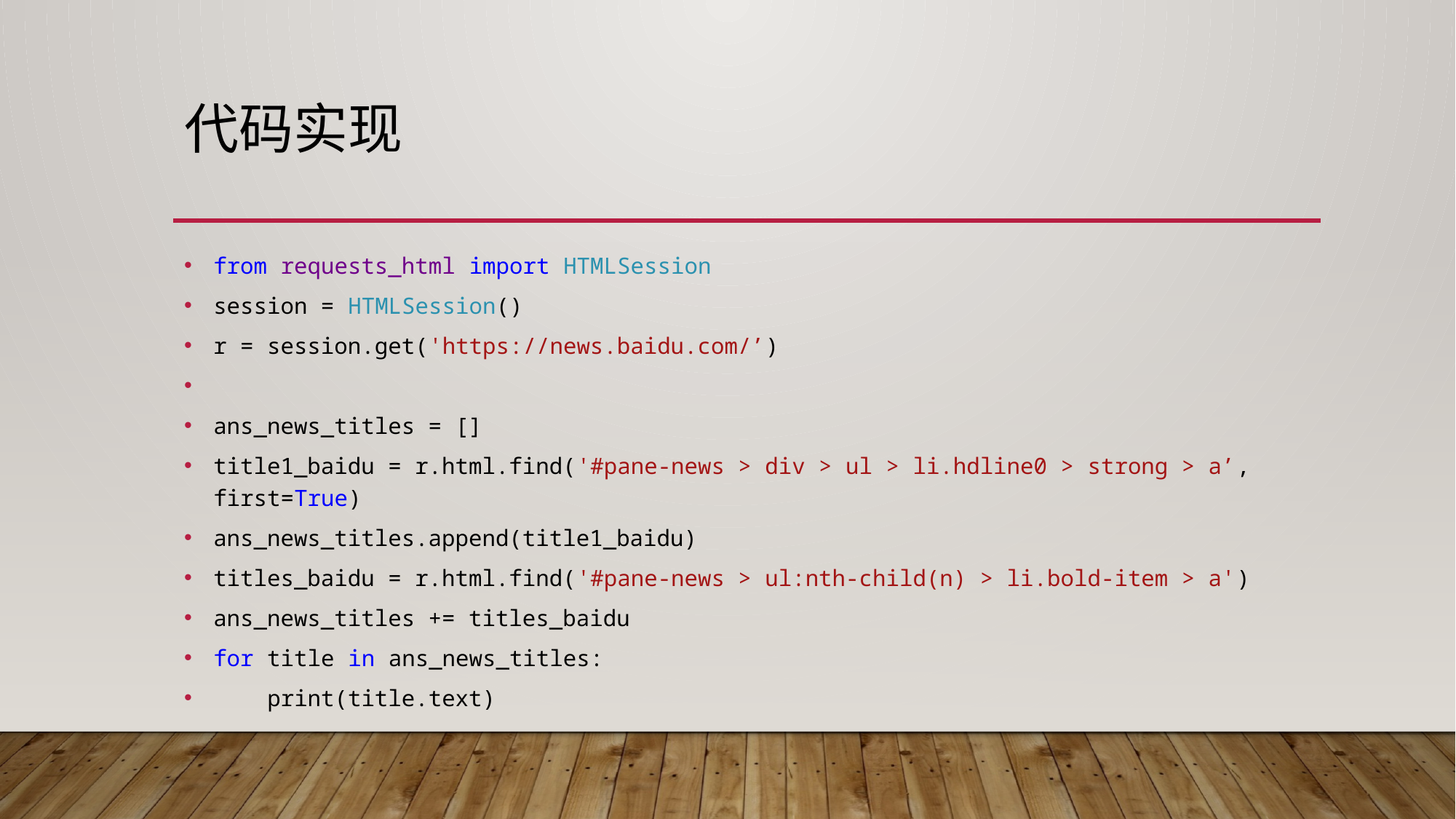

# 代码实现
from requests_html import HTMLSession
session = HTMLSession()
r = session.get('https://news.baidu.com/’)

ans_news_titles = []
title1_baidu = r.html.find('#pane-news > div > ul > li.hdline0 > strong > a’, first=True)
ans_news_titles.append(title1_baidu)
titles_baidu = r.html.find('#pane-news > ul:nth-child(n) > li.bold-item > a')
ans_news_titles += titles_baidu
for title in ans_news_titles:
    print(title.text)